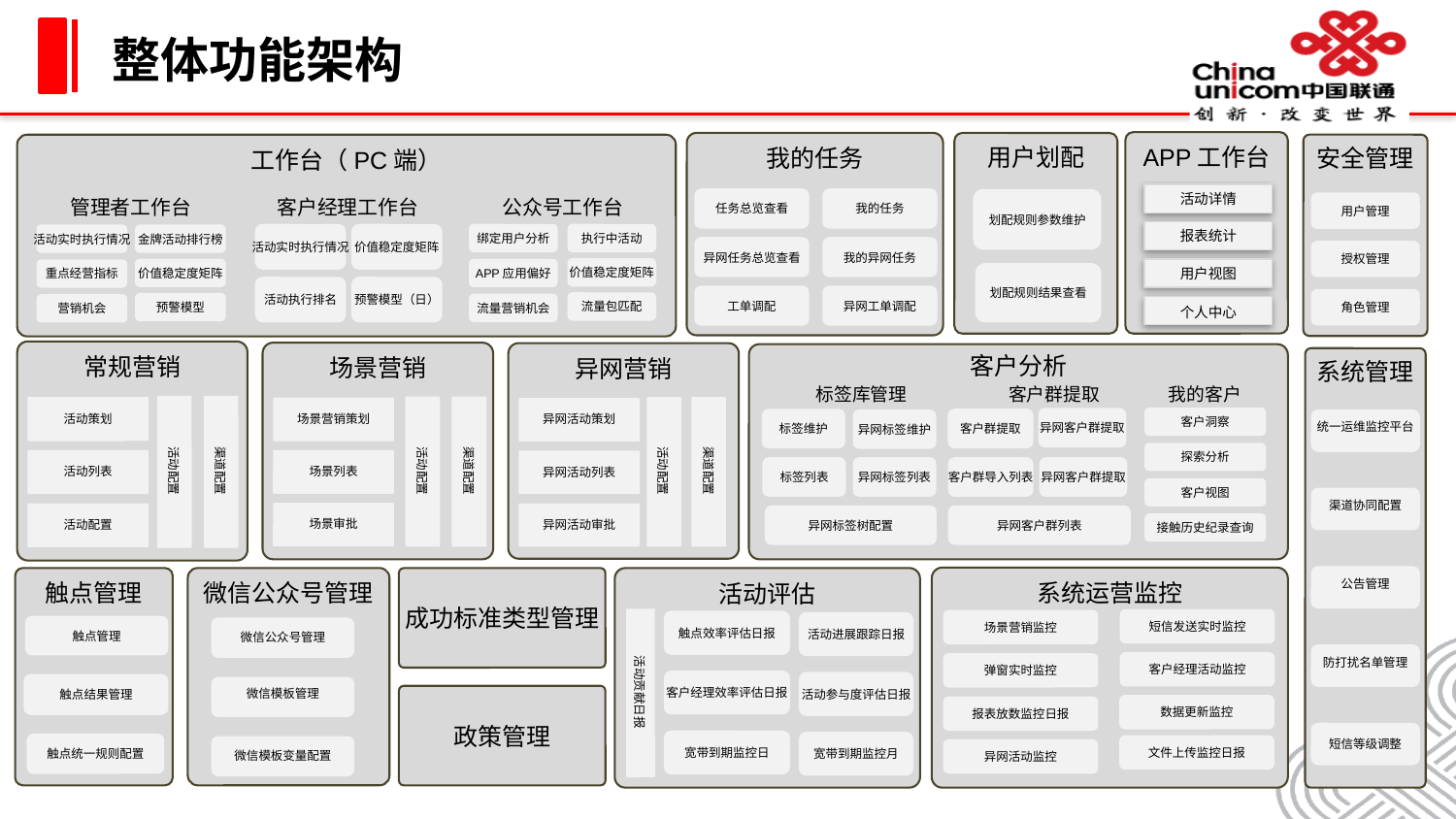

# 整体功能架构
APP工作台
活动详情
报表统计
用户视图
个人中心
我的任务
任务总览查看
我的任务
异网任务总览查看
我的异网任务
工单调配
异网工单调配
用户划配
划配规则参数维护
划配规则结果查看
工作台（PC端）
安全管理
用户管理
授权管理
角色管理
系统管理
统一运维监控平台
渠道协同配置
公告管理
防打扰名单管理
短信等级调整
管理者工作台
客户经理工作台
公众号工作台
活动实时执行情况
价值稳定度矩阵
绑定用户分析
执行中活动
活动实时执行情况
金牌活动排行榜
价值稳定度矩阵
价值稳定度矩阵
APP应用偏好
重点经营指标
活动执行排名
预警模型（日）
流量包匹配
预警模型
流量营销机会
营销机会
常规营销
活动配置
渠道配置
活动策划
活动列表
活动配置
场景营销
活动配置
渠道配置
场景营销策划
场景列表
场景审批
异网营销
活动配置
渠道配置
异网活动策划
异网活动列表
异网活动审批
客户分析
标签库管理
客户群提取

我的客户
客户洞察
异网客户群提取
客户群提取
标签维护
异网标签维护
探索分析
标签列表
异网标签列表
客户群导入列表
异网客户群提取
客户视图
异网标签树配置
异网客户群列表
接触历史纪录查询
系统运营监控
触点管理
触点管理
触点结果管理
触点统一规则配置
微信公众号管理
成功标准类型管理
活动评估
活动贡献日报
触点效率评估日报
活动进展跟踪日报
客户经理效率评估日报
活动参与度评估日报
宽带到期监控日
宽带到期监控月
短信发送实时监控
场景营销监控
微信公众号管理
客户经理活动监控
弹窗实时监控
微信模板管理
政策管理
数据更新监控
报表放数监控日报
文件上传监控日报
微信模板变量配置
异网活动监控